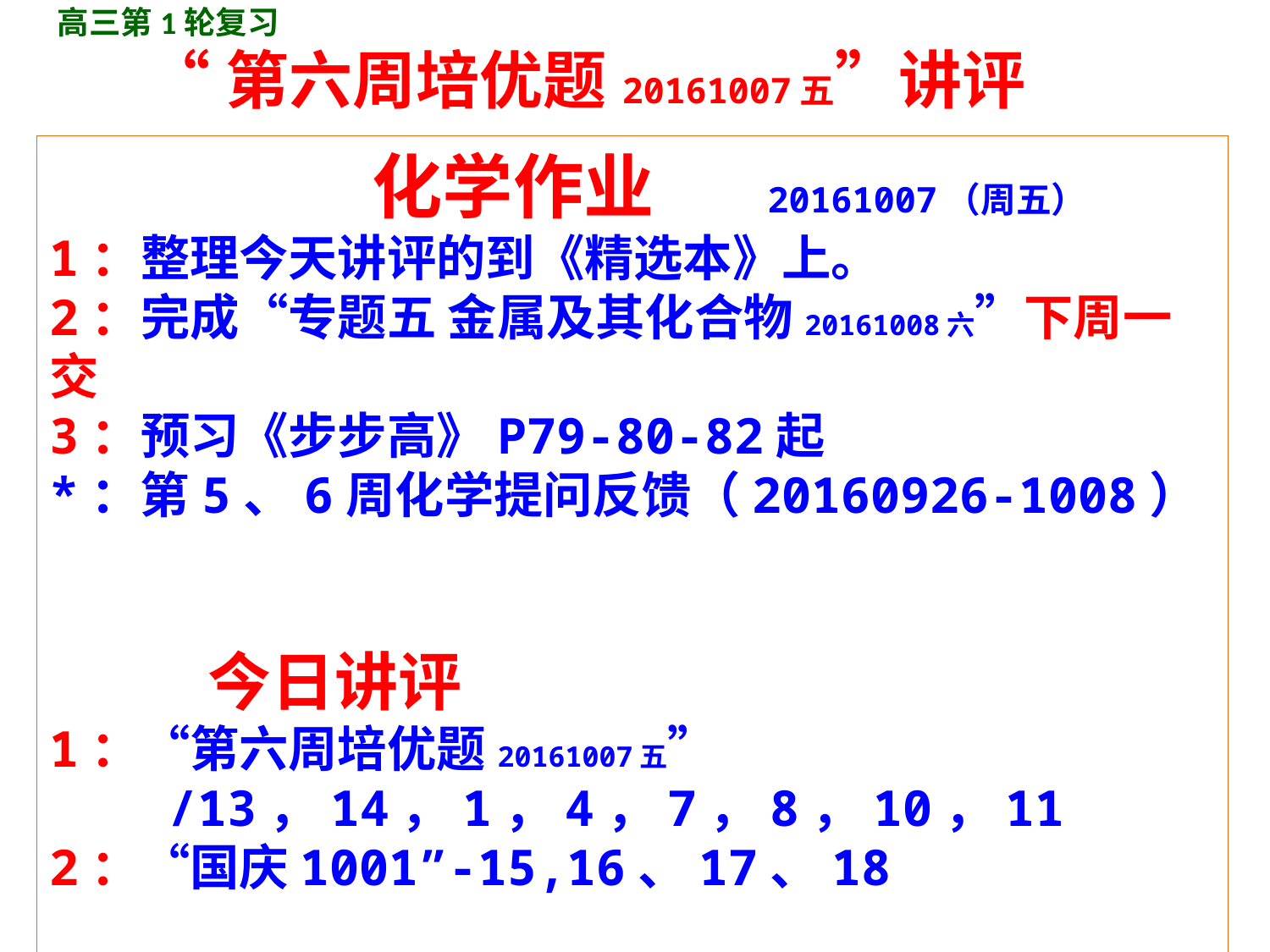

高三第1轮复习
        “第六周培优题20161007五”讲评
                   化学作业      20161007（周五）
1：整理今天讲评的到《精选本》上。
2：完成“专题五 金属及其化合物20161008六”下周一交
3：预习《步步高》P79-80-82起
*：第5、6周化学提问反馈（20160926-1008）

             今日讲评
1：“第六周培优题20161007五”
    /13，14，1，4，7，8，10，11
2：“国庆1001”-15,16、17、18